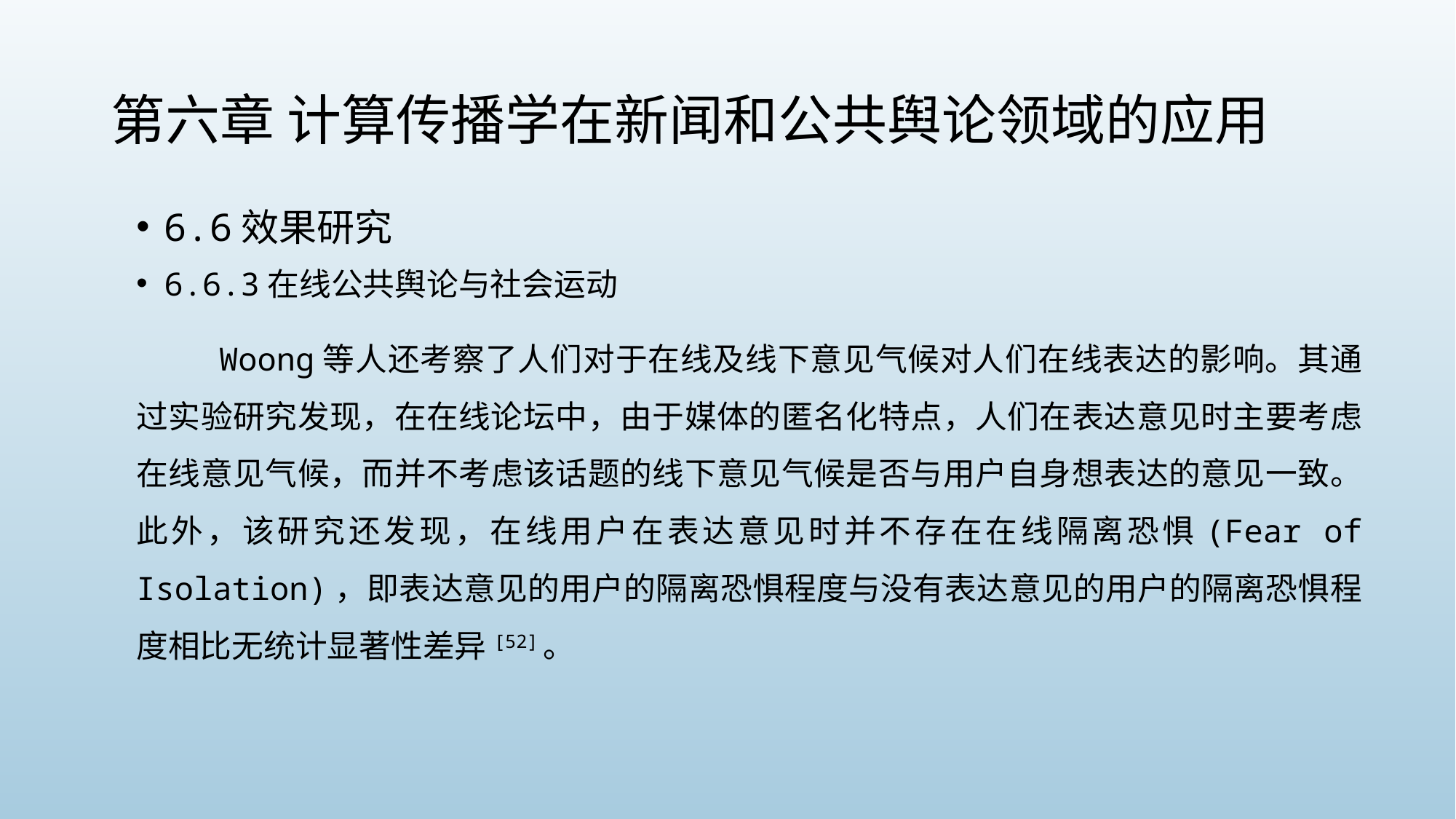

# 第六章 计算传播学在新闻和公共舆论领域的应用
6.6效果研究
6.6.3在线公共舆论与社会运动
    Woong等人还考察了人们对于在线及线下意见气候对人们在线表达的影响。其通过实验研究发现，在在线论坛中，由于媒体的匿名化特点，人们在表达意见时主要考虑在线意见气候，而并不考虑该话题的线下意见气候是否与用户自身想表达的意见一致。此外，该研究还发现，在线用户在表达意见时并不存在在线隔离恐惧(Fear of Isolation)，即表达意见的用户的隔离恐惧程度与没有表达意见的用户的隔离恐惧程度相比无统计显著性差异[52]。